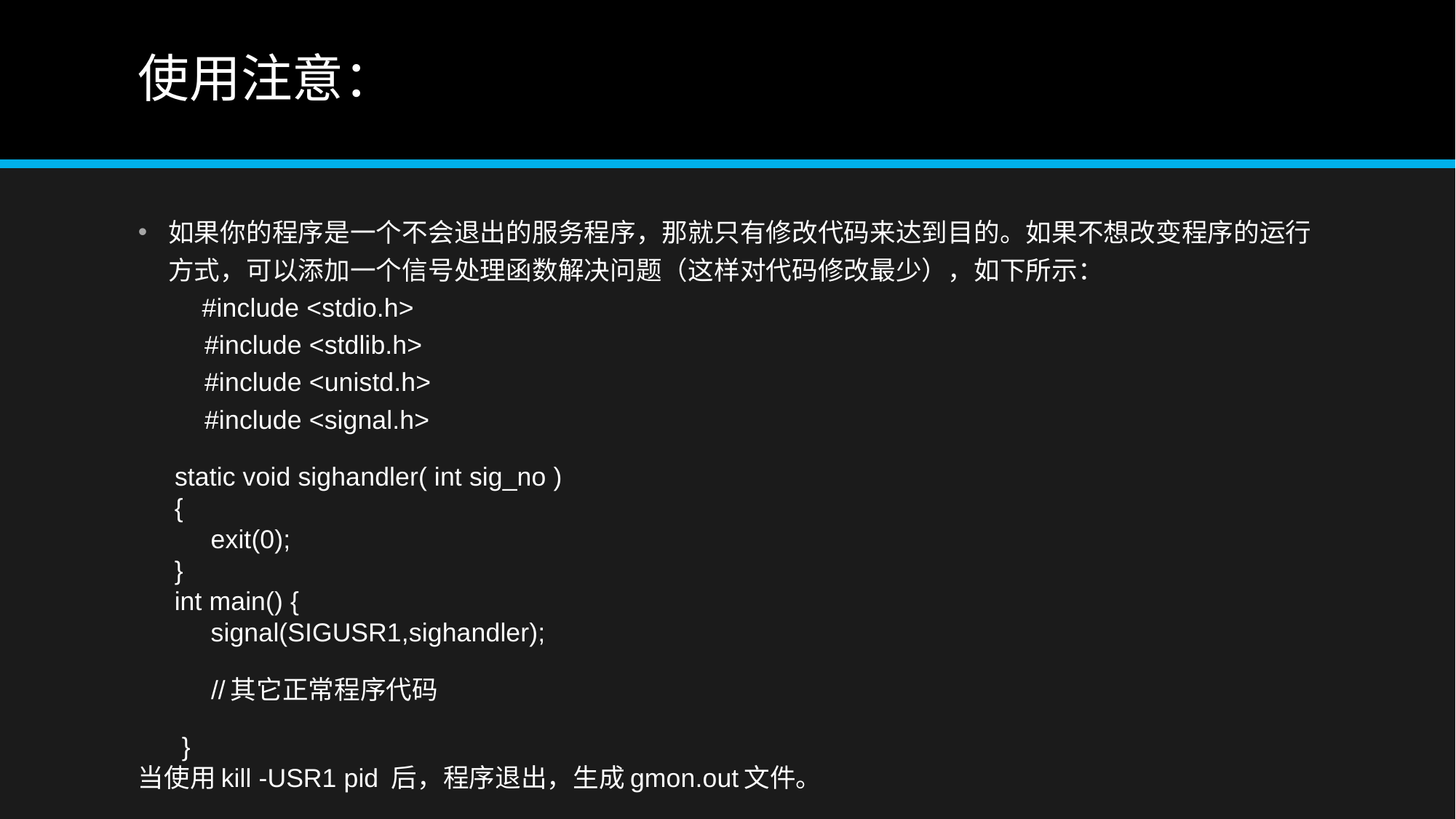

# 使用注意：
如果你的程序是一个不会退出的服务程序，那就只有修改代码来达到目的。如果不想改变程序的运行方式，可以添加一个信号处理函数解决问题（这样对代码修改最少），如下所示：
     #include <stdio.h>
     #include <stdlib.h>
     #include <unistd.h>
     #include <signal.h>
     static void sighandler( int sig_no )
     {
          exit(0);
     }
     int main() {
          signal(SIGUSR1,sighandler);
          //其它正常程序代码
      }
当使用kill -USR1 pid 后，程序退出，生成gmon.out文件。